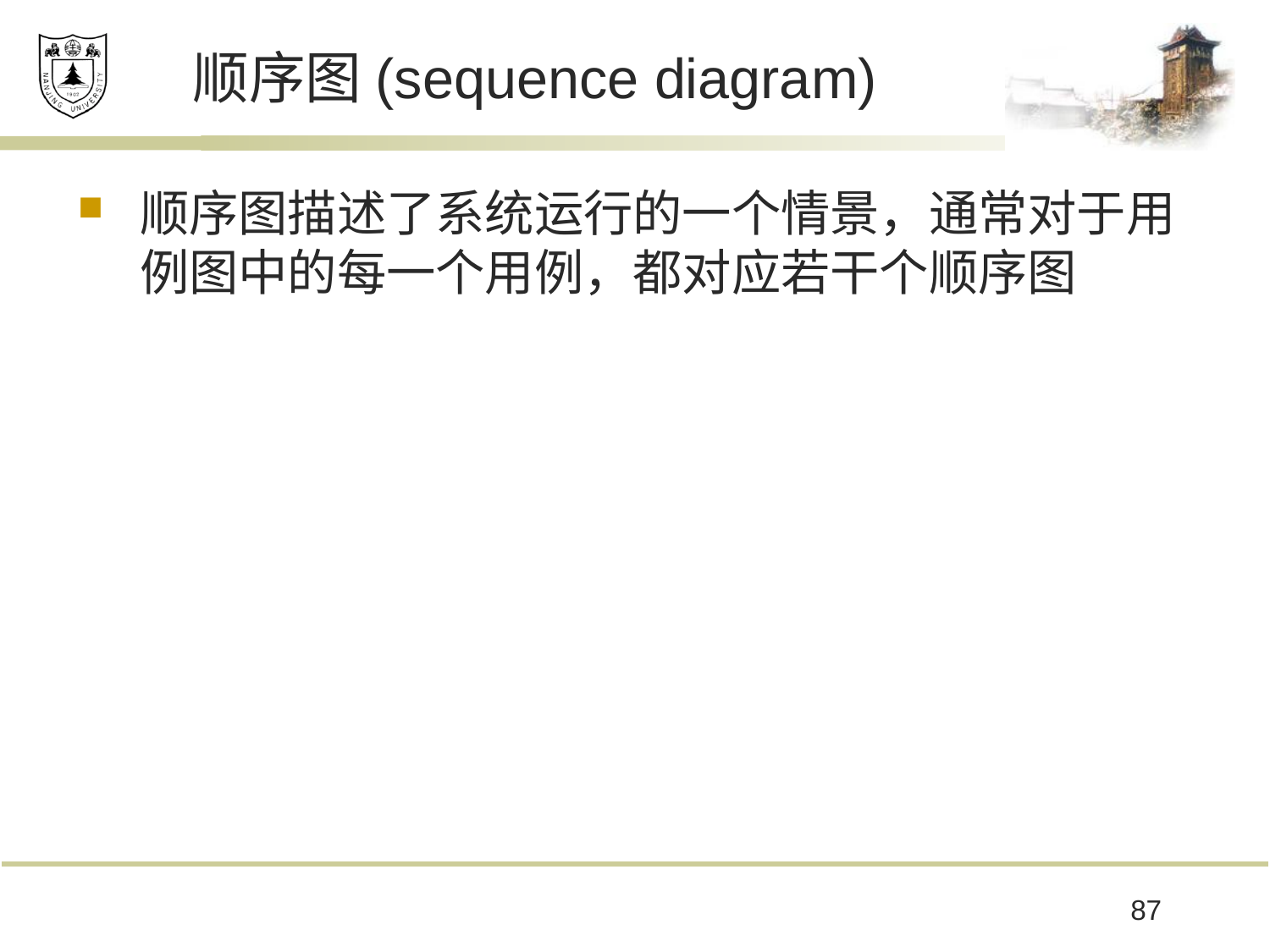

# 顺序图(sequence diagram)
顺序图描述了系统运行的一个情景，通常对于用例图中的每一个用例，都对应若干个顺序图
87